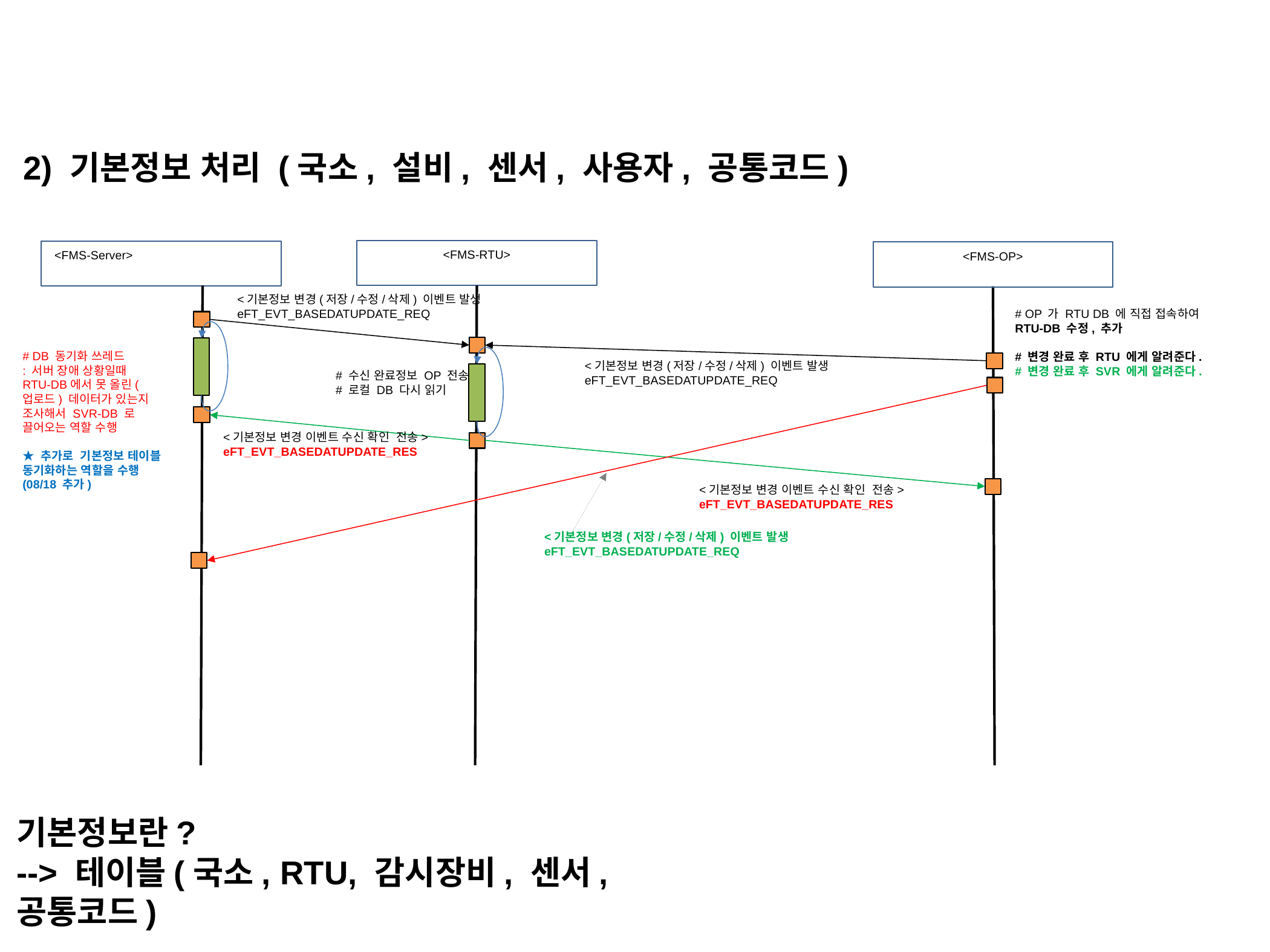

2) 기본정보 처리 (국소, 설비, 센서, 사용자, 공통코드)
<FMS-RTU>
<FMS-Server>
<FMS-OP>
<기본정보 변경(저장/수정/삭제) 이벤트 발생
eFT_EVT_BASEDATUPDATE_REQ

# OP 가 RTU DB 에 직접 접속하여
RTU-DB 수정, 추가

# 변경 완료 후 RTU 에게 알려준다.
# 변경 완료 후 SVR 에게 알려준다.

# DB 동기화 쓰레드
: 서버 장애 상황일때
RTU-DB에서 못 올린(업로드) 데이터가 있는지 조사해서 SVR-DB 로 끌어오는 역할 수행

★ 추가로  기본정보 테이블
동기화하는 역할을 수행(08/18 추가)
<기본정보 변경(저장/수정/삭제) 이벤트 발생
eFT_EVT_BASEDATUPDATE_REQ

# 수신 완료정보 OP 전송
# 로컬 DB 다시 읽기

<기본정보 변경 이벤트 수신 확인  전송>
eFT_EVT_BASEDATUPDATE_RES

<기본정보 변경 이벤트 수신 확인  전송>
eFT_EVT_BASEDATUPDATE_RES

<기본정보 변경(저장/수정/삭제) 이벤트 발생
eFT_EVT_BASEDATUPDATE_REQ

기본정보란?
--> 테이블(국소, RTU, 감시장비, 센서, 공통코드)